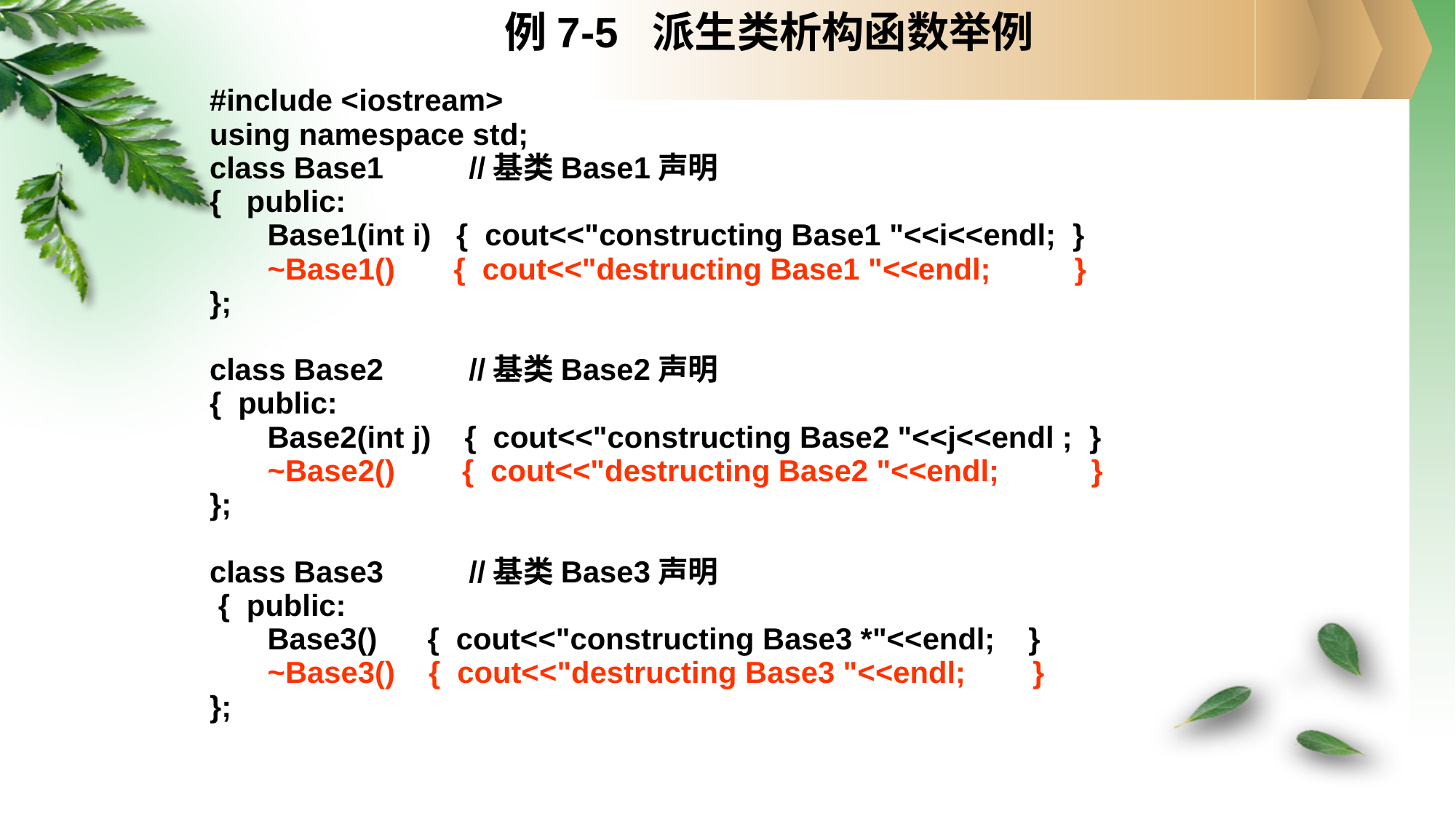

# 例7-5  派生类析构函数举例
#include <iostream>
using namespace std;
class Base1	//基类Base1声明
{   public:
	  Base1(int i)   {  cout<<"constructing Base1 "<<i<<endl;  }
	  ~Base1()       {  cout<<"destructing Base1 "<<endl;          }
};

class Base2	//基类Base2声明
{  public:
	  Base2(int j)    {  cout<<"constructing Base2 "<<j<<endl ;  }
	  ~Base2()        {  cout<<"destructing Base2 "<<endl;           }
};

class Base3	//基类Base3声明
 {  public:
	  Base3()      {  cout<<"constructing Base3 *"<<endl;    }
	  ~Base3()    {  cout<<"destructing Base3 "<<endl;        }
};